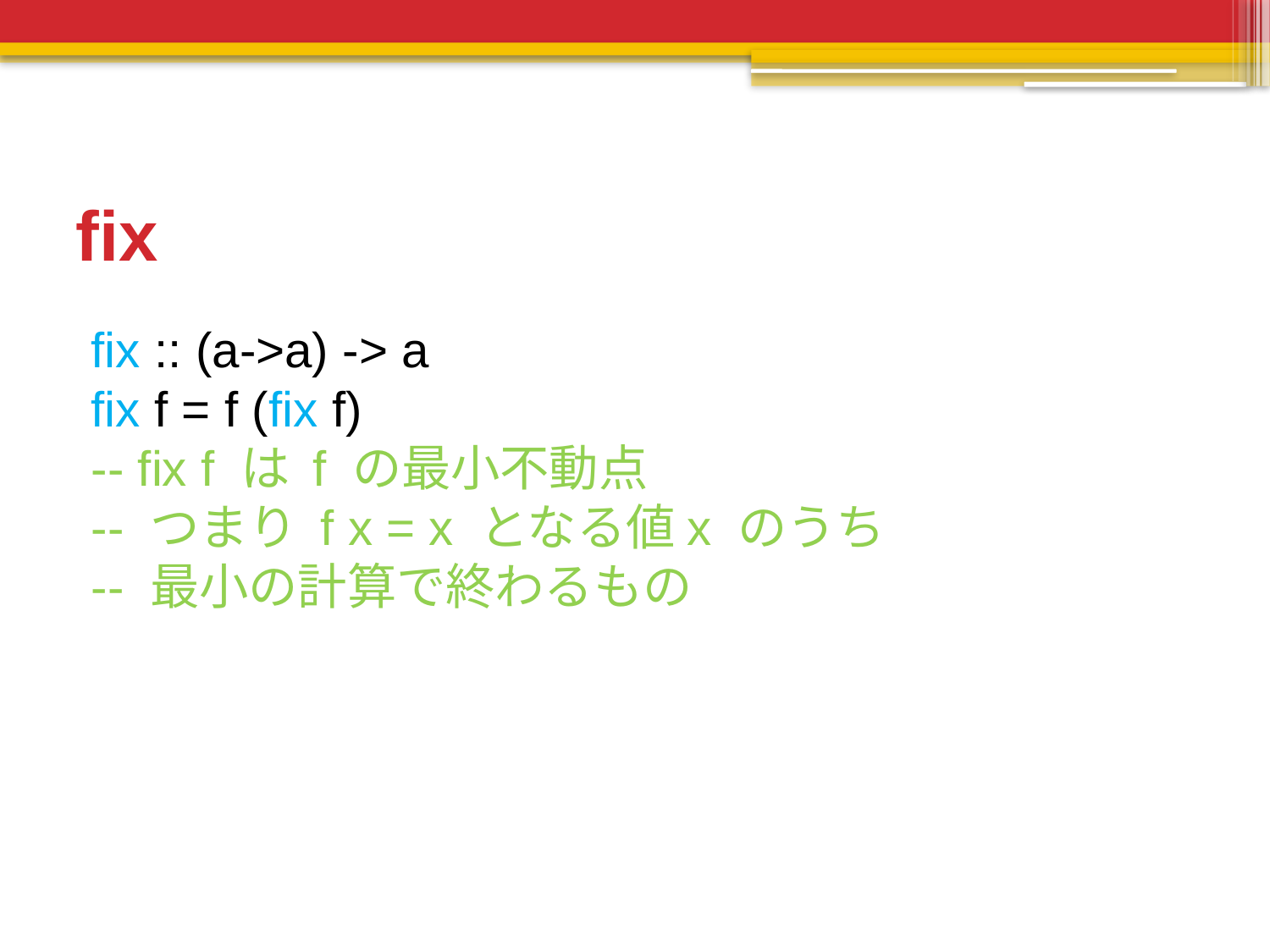

# fix
fix :: (a->a) -> a
fix f = f (fix f)
-- fix f は f の最小不動点
-- つまり f x = x となる値x のうち
-- 最小の計算で終わるもの